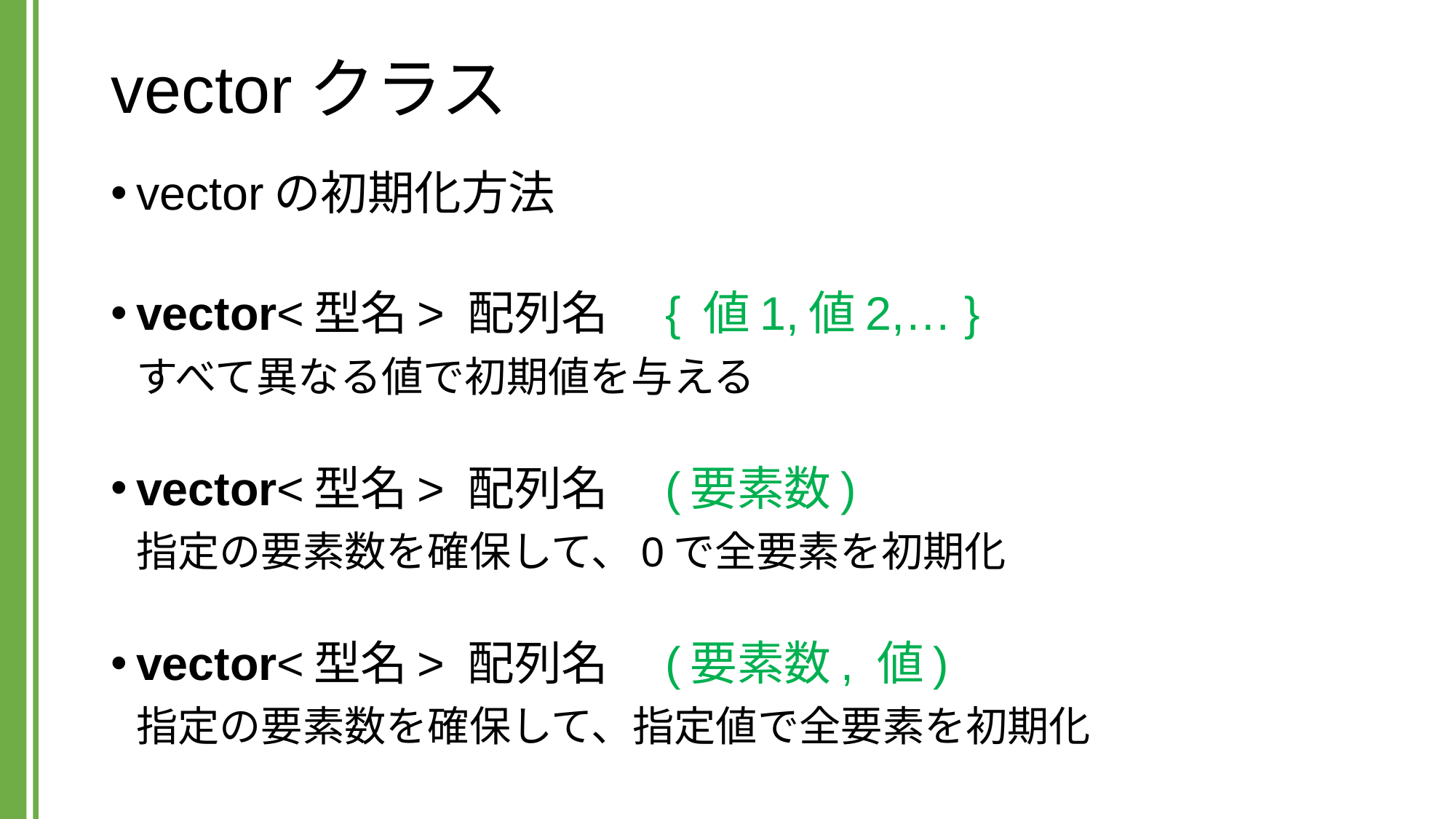

# vectorクラス
vectorの初期化方法
vector<型名> 配列名　{ 値1,値2,… }
すべて異なる値で初期値を与える
vector<型名> 配列名　(要素数)
指定の要素数を確保して、0で全要素を初期化
vector<型名> 配列名　(要素数, 値)
指定の要素数を確保して、指定値で全要素を初期化